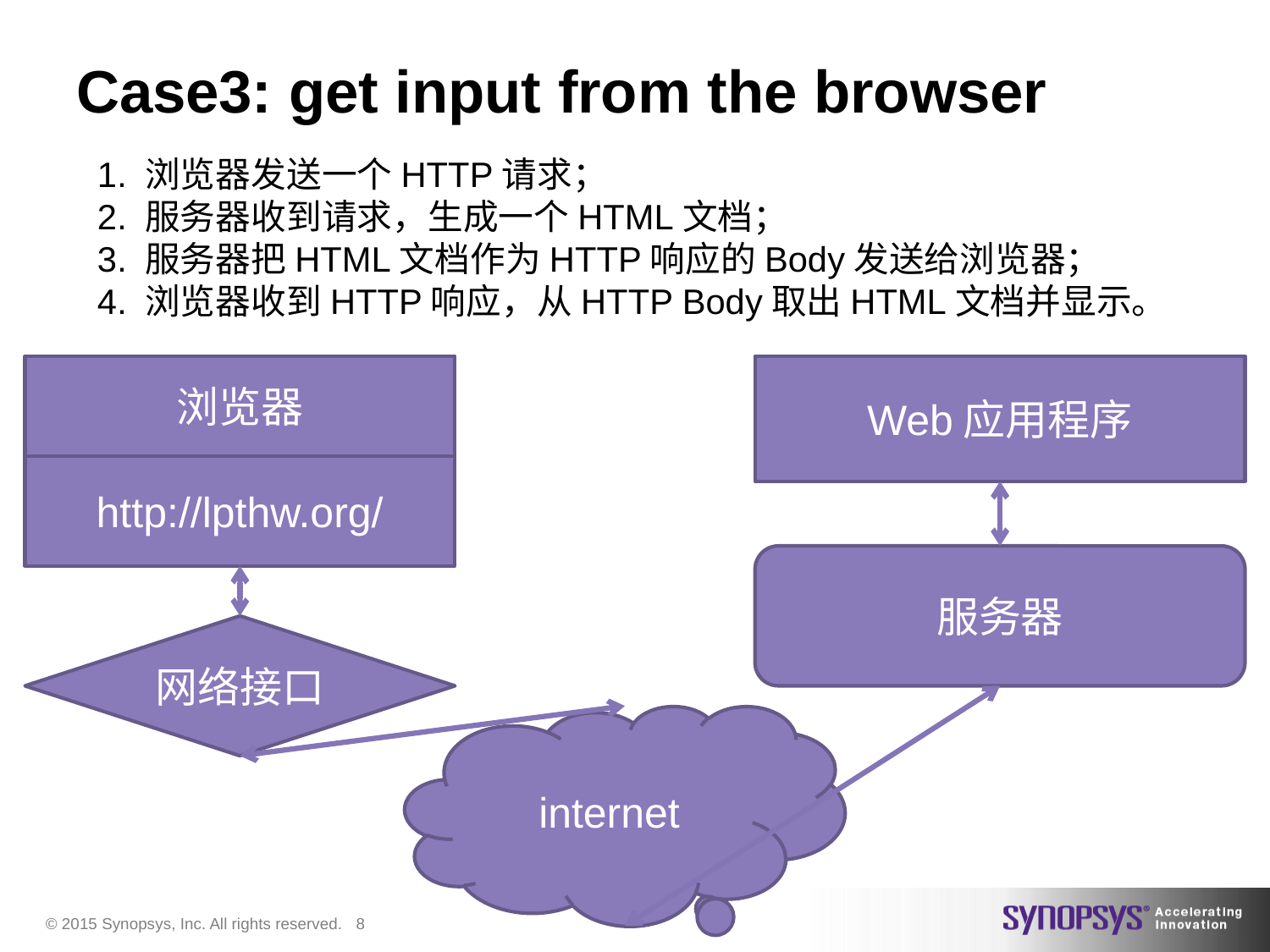

# Case3: get input from the browser
1. 浏览器发送一个HTTP请求；
2. 服务器收到请求，生成一个HTML文档；
3. 服务器把HTML文档作为HTTP响应的Body发送给浏览器；
4. 浏览器收到HTTP响应，从HTTP Body取出HTML文档并显示。
浏览器
Web应用程序
http://lpthw.org/
服务器
网络接口
internet